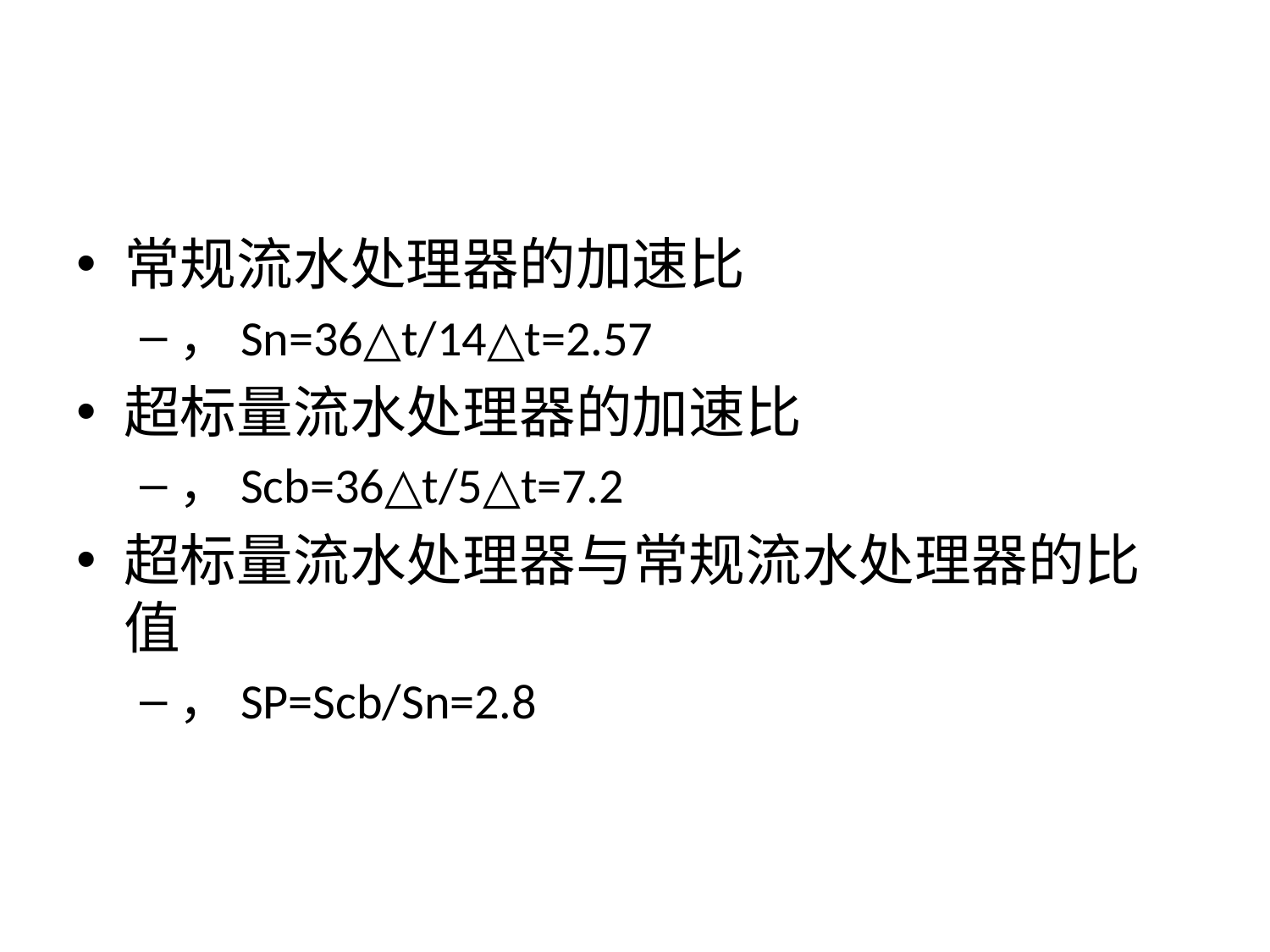

常规流水处理器的加速比
，Sn=36△t/14△t=2.57
超标量流水处理器的加速比
，Scb=36△t/5△t=7.2
超标量流水处理器与常规流水处理器的比值
，SP=Scb/Sn=2.8